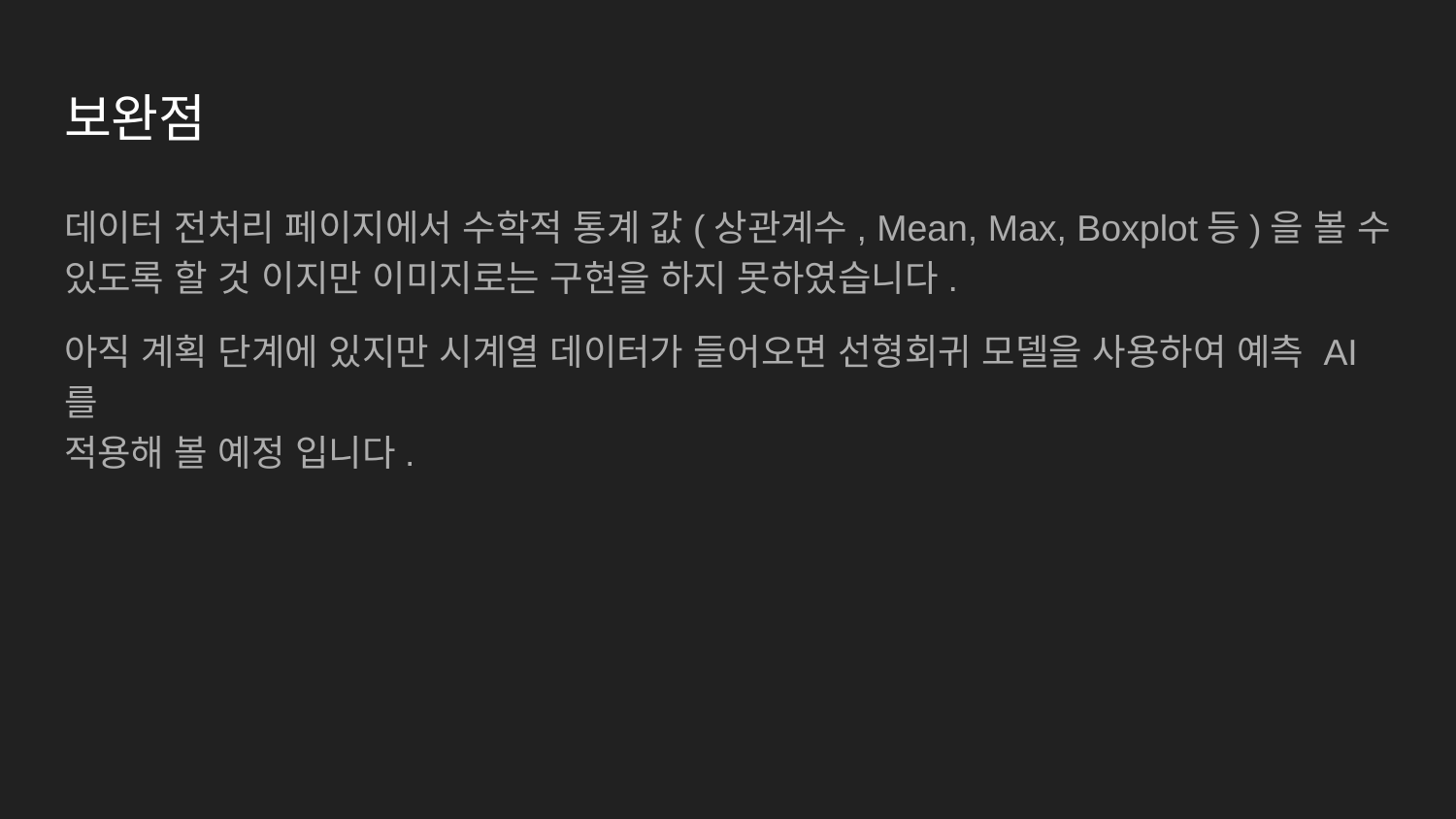

# 보완점
데이터 전처리 페이지에서 수학적 통계 값(상관계수, Mean, Max, Boxplot등)을 볼 수 있도록 할 것 이지만 이미지로는 구현을 하지 못하였습니다.
아직 계획 단계에 있지만 시계열 데이터가 들어오면 선형회귀 모델을 사용하여 예측 AI를
적용해 볼 예정 입니다.